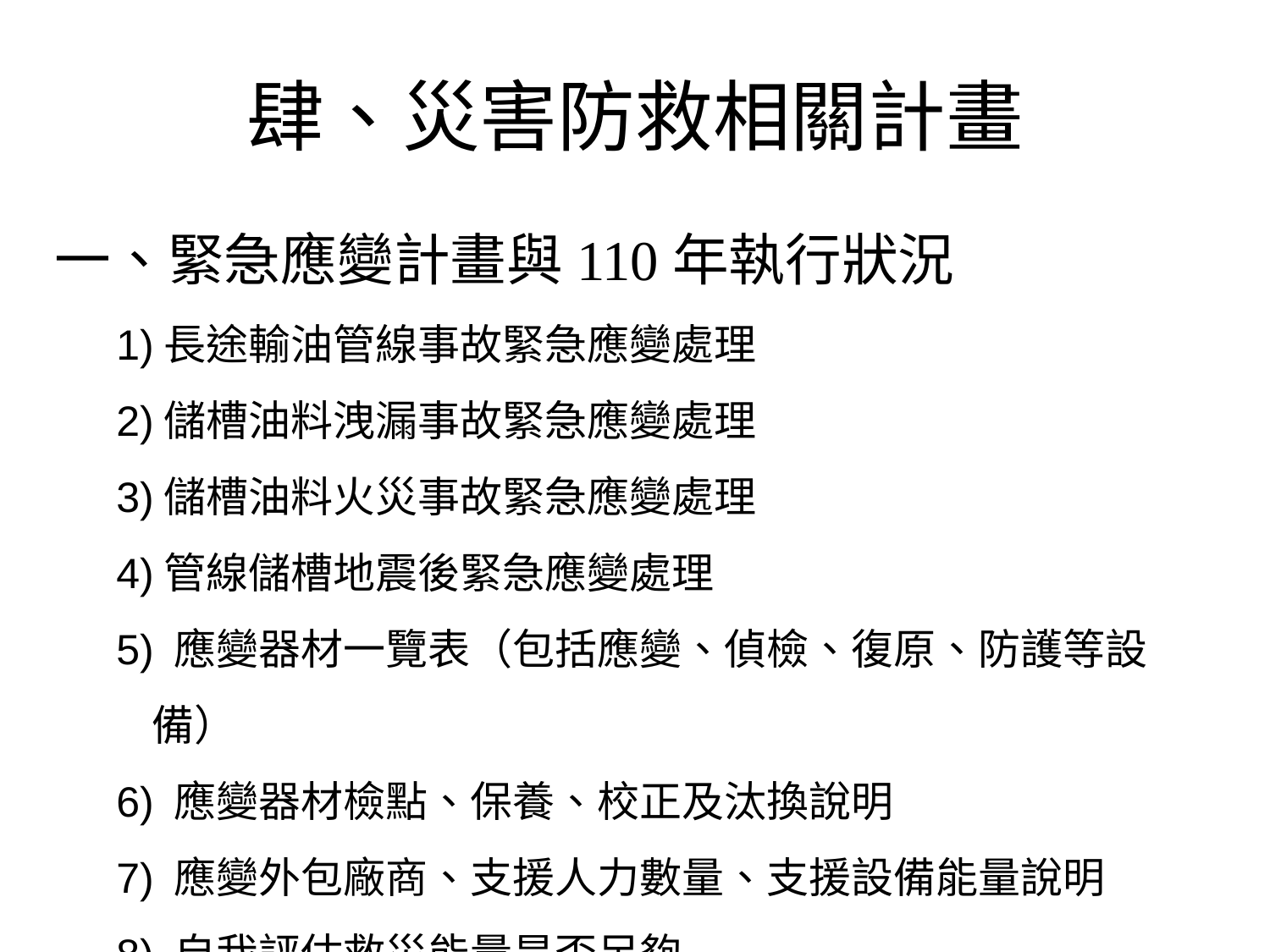

肆、災害防救相關計畫
一、緊急應變計畫與110年執行狀況
長途輸油管線事故緊急應變處理
儲槽油料洩漏事故緊急應變處理
儲槽油料火災事故緊急應變處理
管線儲槽地震後緊急應變處理
 應變器材一覽表（包括應變、偵檢、復原、防護等設備）
 應變器材檢點、保養、校正及汰換說明
 應變外包廠商、支援人力數量、支援設備能量說明
 自我評估救災能量是否足夠
15